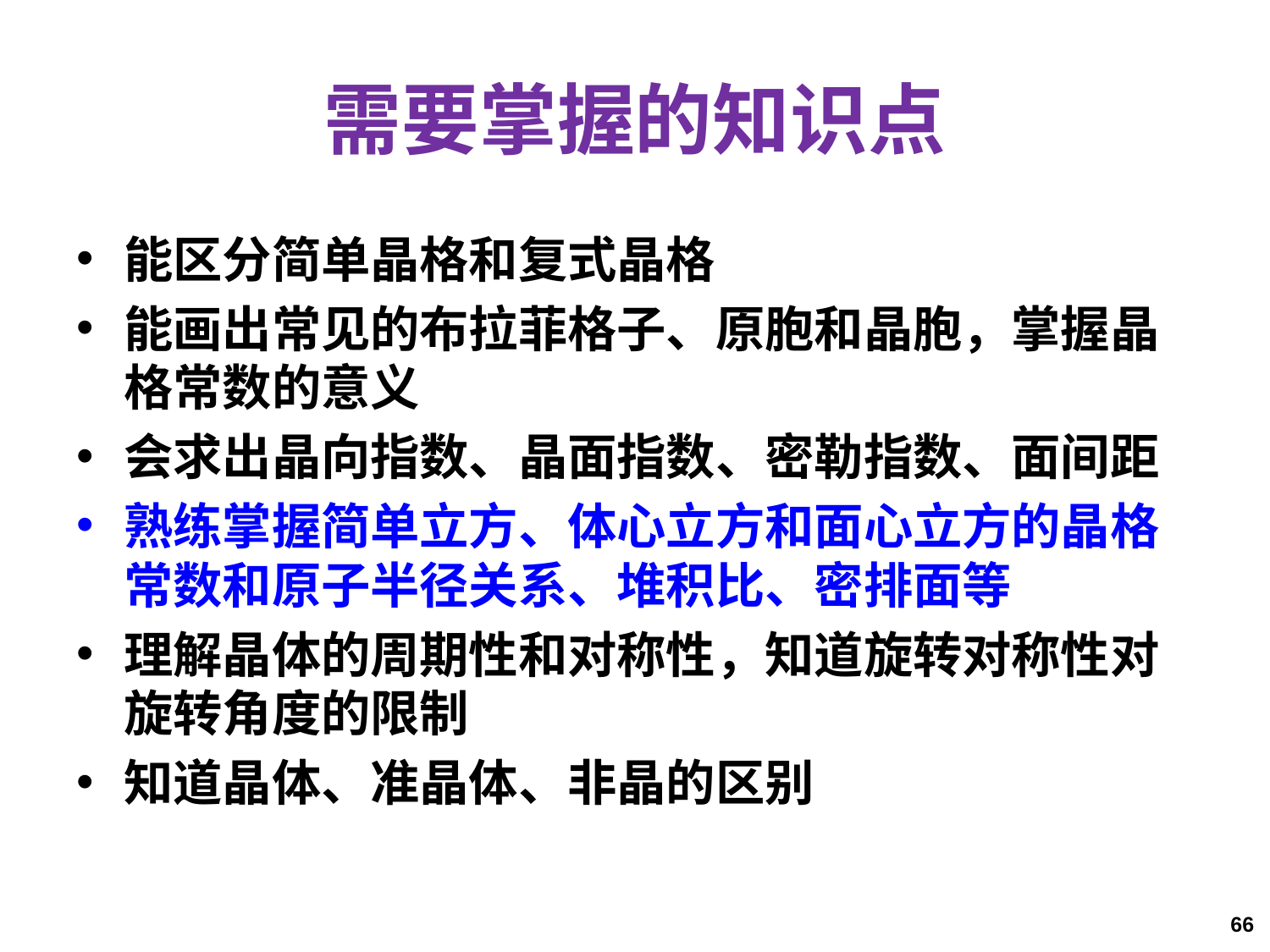

# 需要掌握的知识点
能区分简单晶格和复式晶格
能画出常见的布拉菲格子、原胞和晶胞，掌握晶格常数的意义
会求出晶向指数、晶面指数、密勒指数、面间距
熟练掌握简单立方、体心立方和面心立方的晶格常数和原子半径关系、堆积比、密排面等
理解晶体的周期性和对称性，知道旋转对称性对旋转角度的限制
知道晶体、准晶体、非晶的区别

66